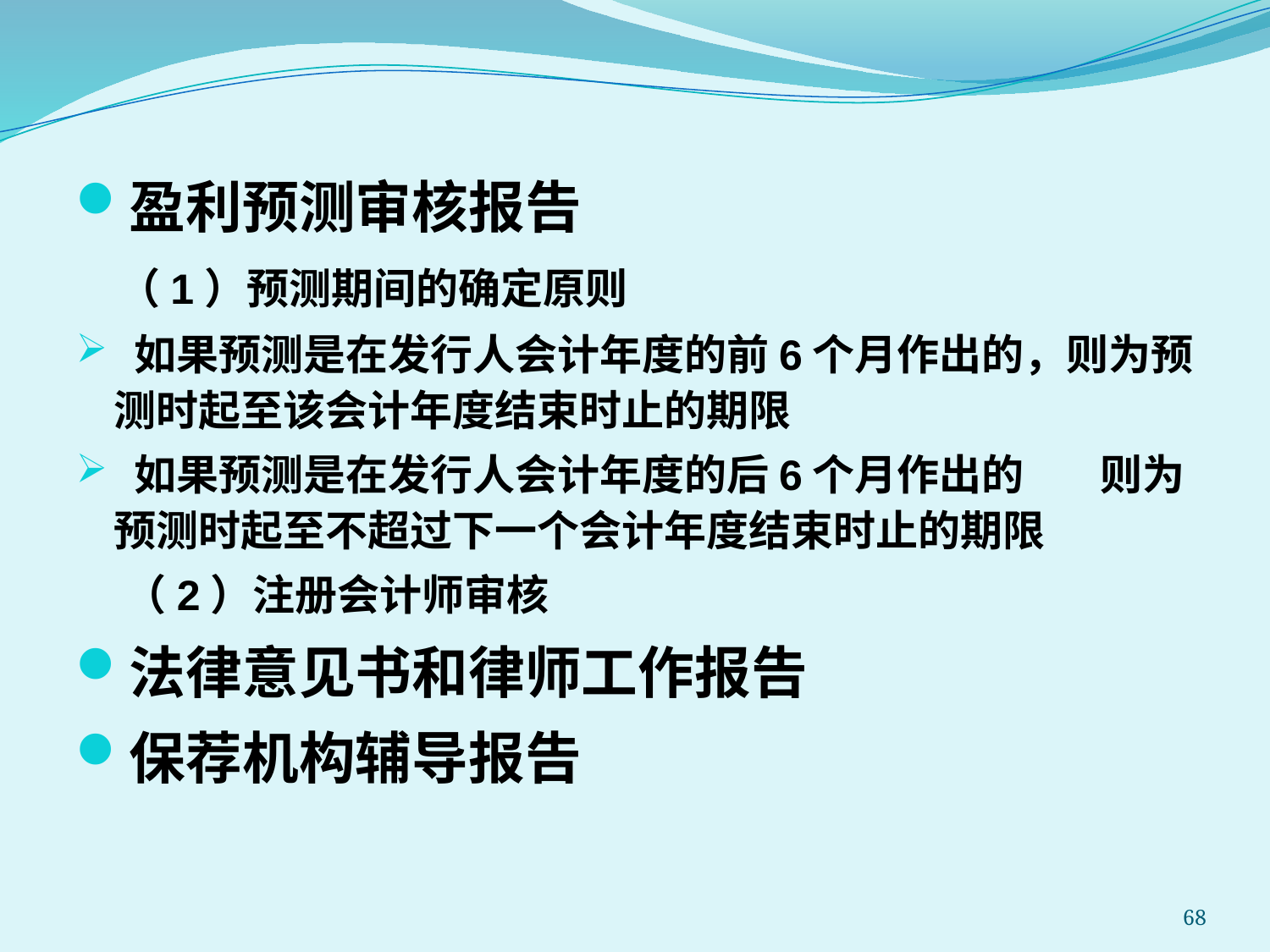

盈利预测审核报告
   （1）预测期间的确定原则
 如果预测是在发行人会计年度的前6个月作出的，则为预测时起至该会计年度结束时止的期限
 如果预测是在发行人会计年度的后6个月作出的        则为预测时起至不超过下一个会计年度结束时止的期限
    （2）注册会计师审核
法律意见书和律师工作报告
保荐机构辅导报告

68